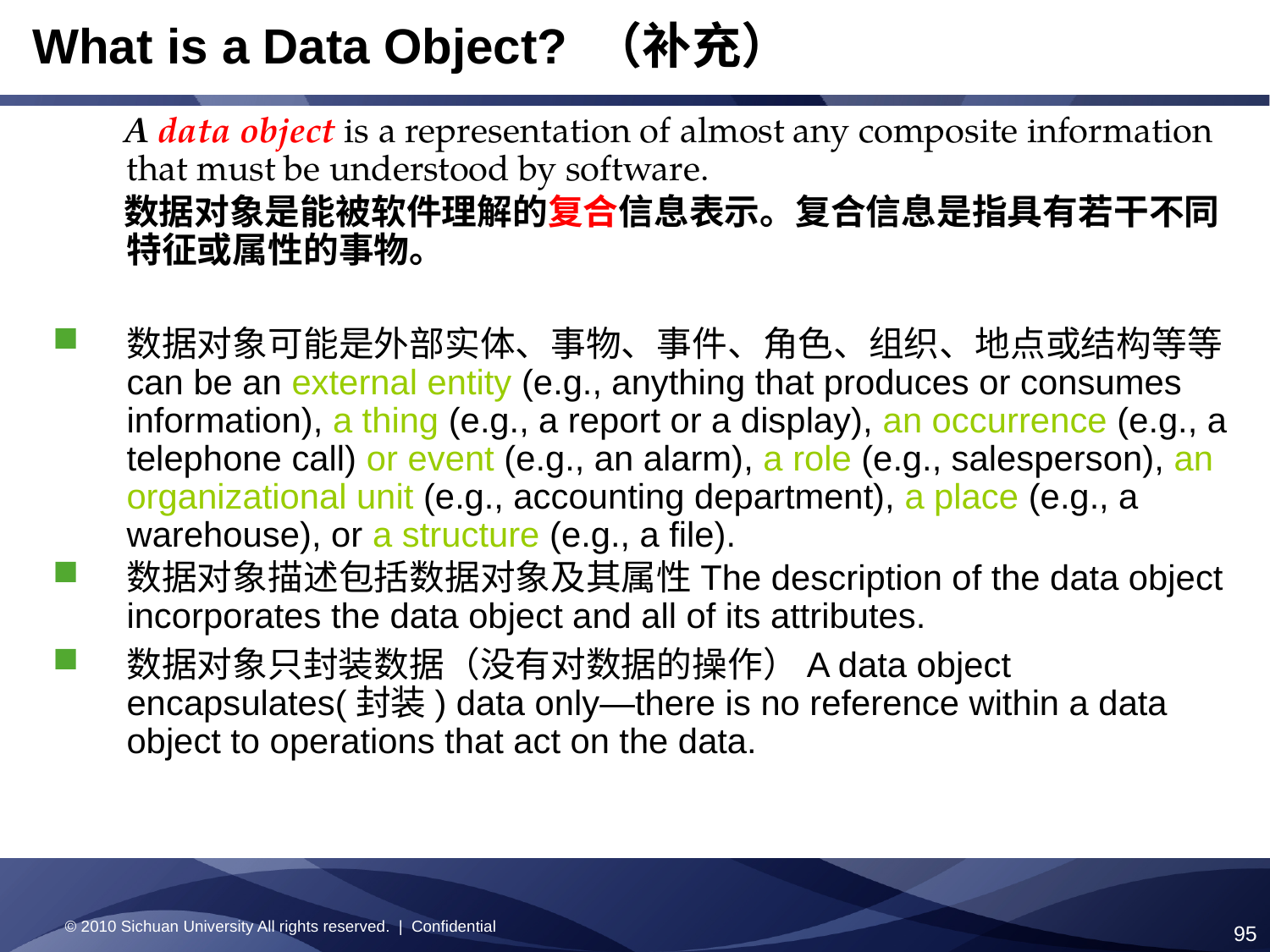

# What is a Data Object? （补充）
        A data object is a representation of almost any composite information that must be understood by software.
        数据对象是能被软件理解的复合信息表示。复合信息是指具有若干不同特征或属性的事物。

数据对象可能是外部实体、事物、事件、角色、组织、地点或结构等等can be an external entity (e.g., anything that produces or consumes information), a thing (e.g., a report or a display), an occurrence (e.g., a telephone call) or event (e.g., an alarm), a role (e.g., salesperson), an organizational unit (e.g., accounting department), a place (e.g., a warehouse), or a structure (e.g., a file).
数据对象描述包括数据对象及其属性The description of the data object incorporates the data object and all of its attributes.
数据对象只封装数据（没有对数据的操作）A data object encapsulates(封装) data only—there is no reference within a data object to operations that act on the data.
© 2010 Sichuan University All rights reserved.  |  Confidential
95